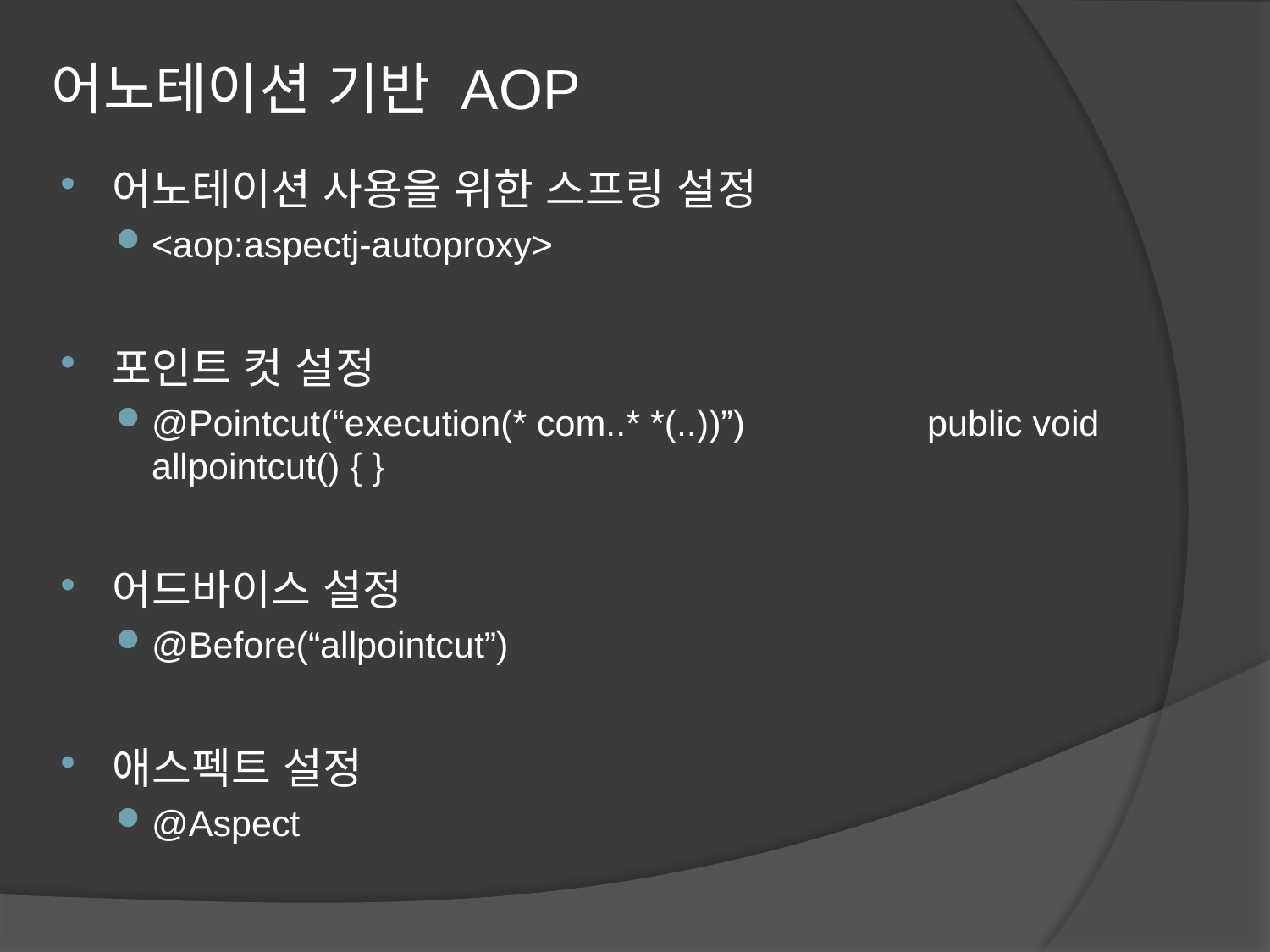

# 어노테이션 기반 AOP
어노테이션 사용을 위한 스프링 설정
<aop:aspectj-autoproxy>

포인트 컷 설정
@Pointcut(“execution(* com..* *(..))”)                  public void allpointcut() { }

어드바이스 설정
@Before(“allpointcut”)

애스펙트 설정
@Aspect